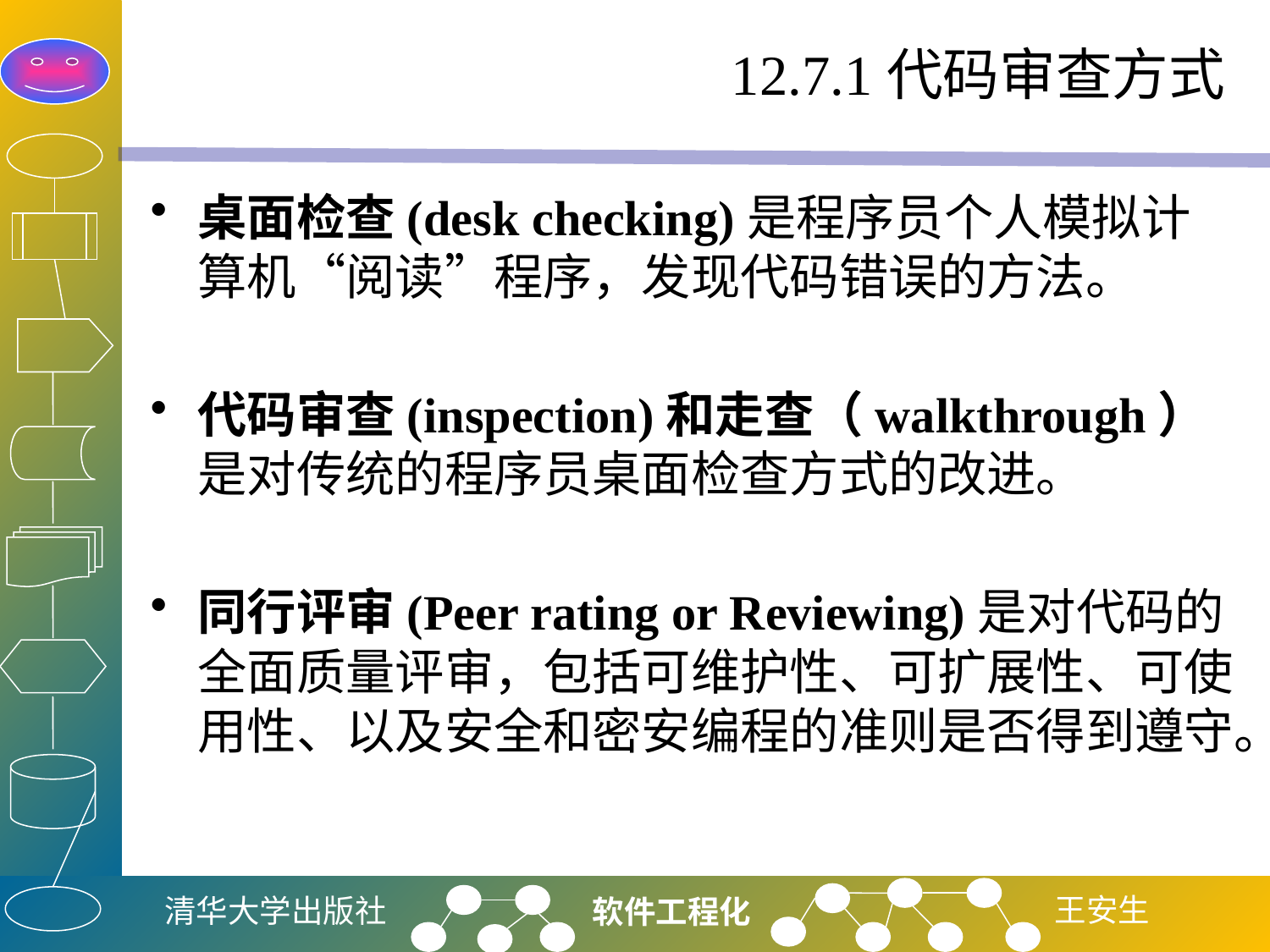

# 12.7.1代码审查方式
桌面检查(desk checking)是程序员个人模拟计算机“阅读”程序，发现代码错误的方法。

代码审查(inspection)和走查（walkthrough）是对传统的程序员桌面检查方式的改进。

同行评审(Peer rating or Reviewing)是对代码的全面质量评审，包括可维护性、可扩展性、可使用性、以及安全和密安编程的准则是否得到遵守。